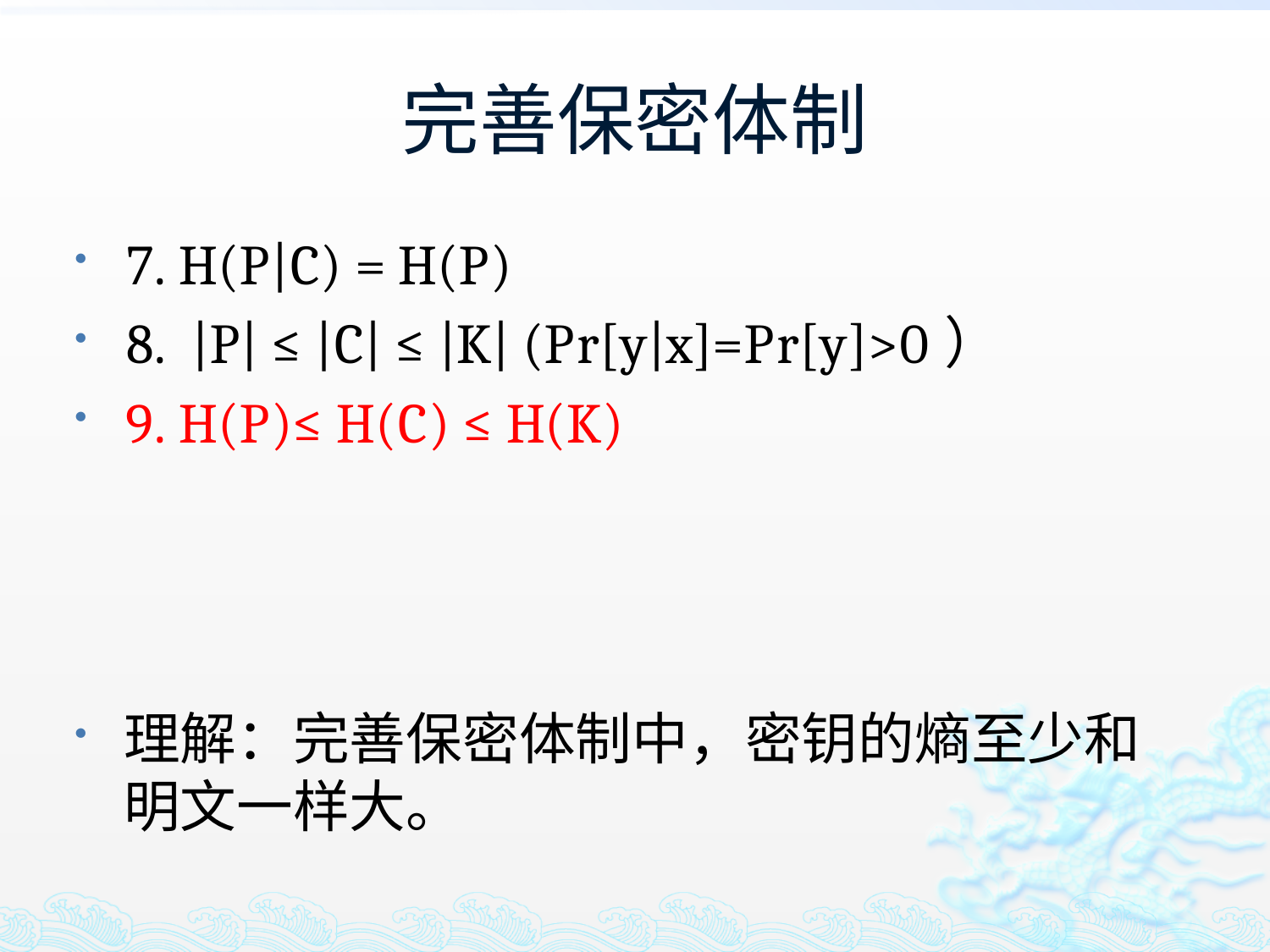

# 完善保密体制
7. H(P|C) = H(P)
8.  |P| ≤ |C| ≤ |K| (Pr[y|x]=Pr[y]>0）
9. H(P)≤ H(C) ≤ H(K)

理解：完善保密体制中，密钥的熵至少和明文一样大。